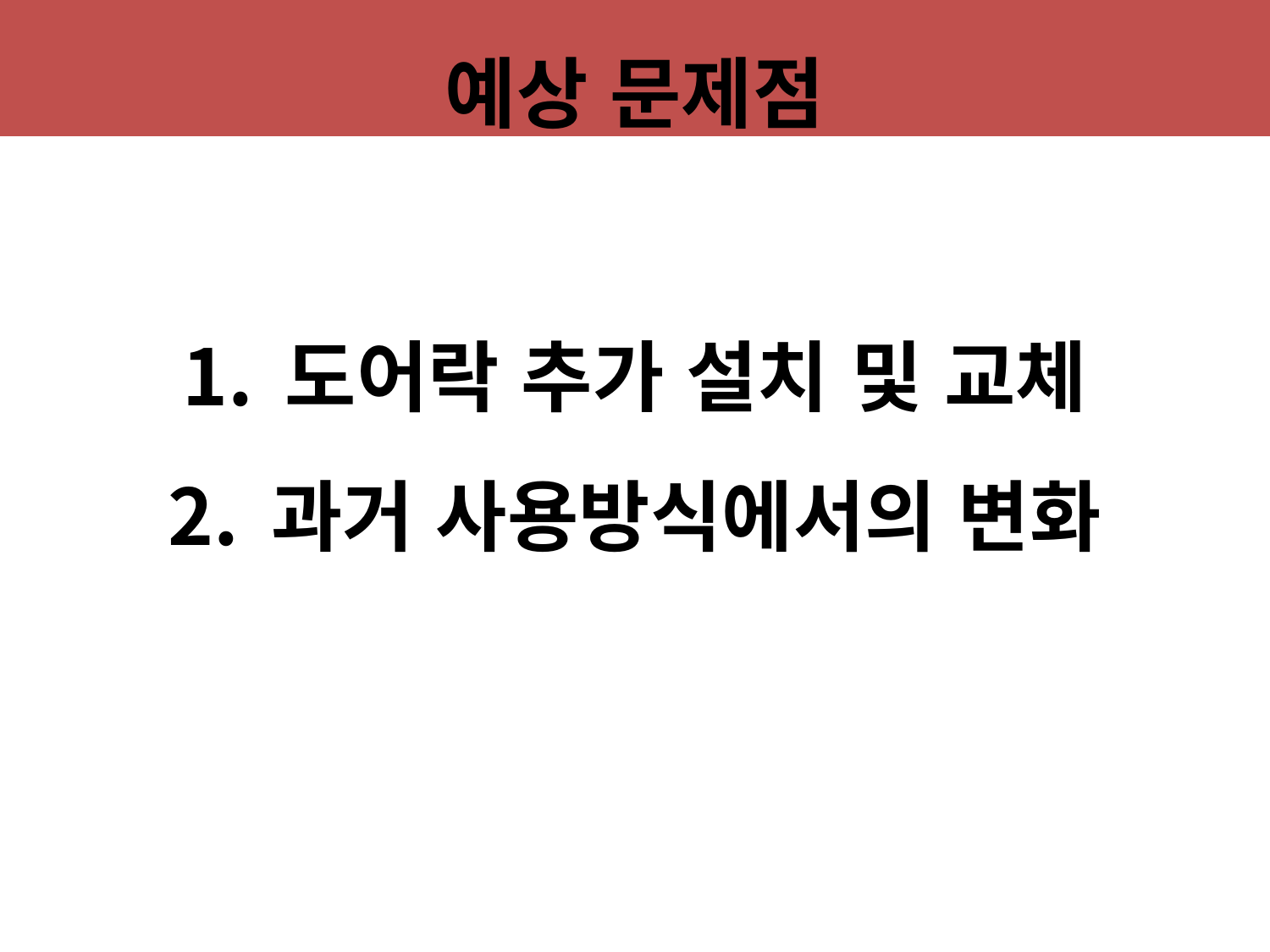

# 예상 문제점
도어락 추가 설치 및 교체
과거 사용방식에서의 변화